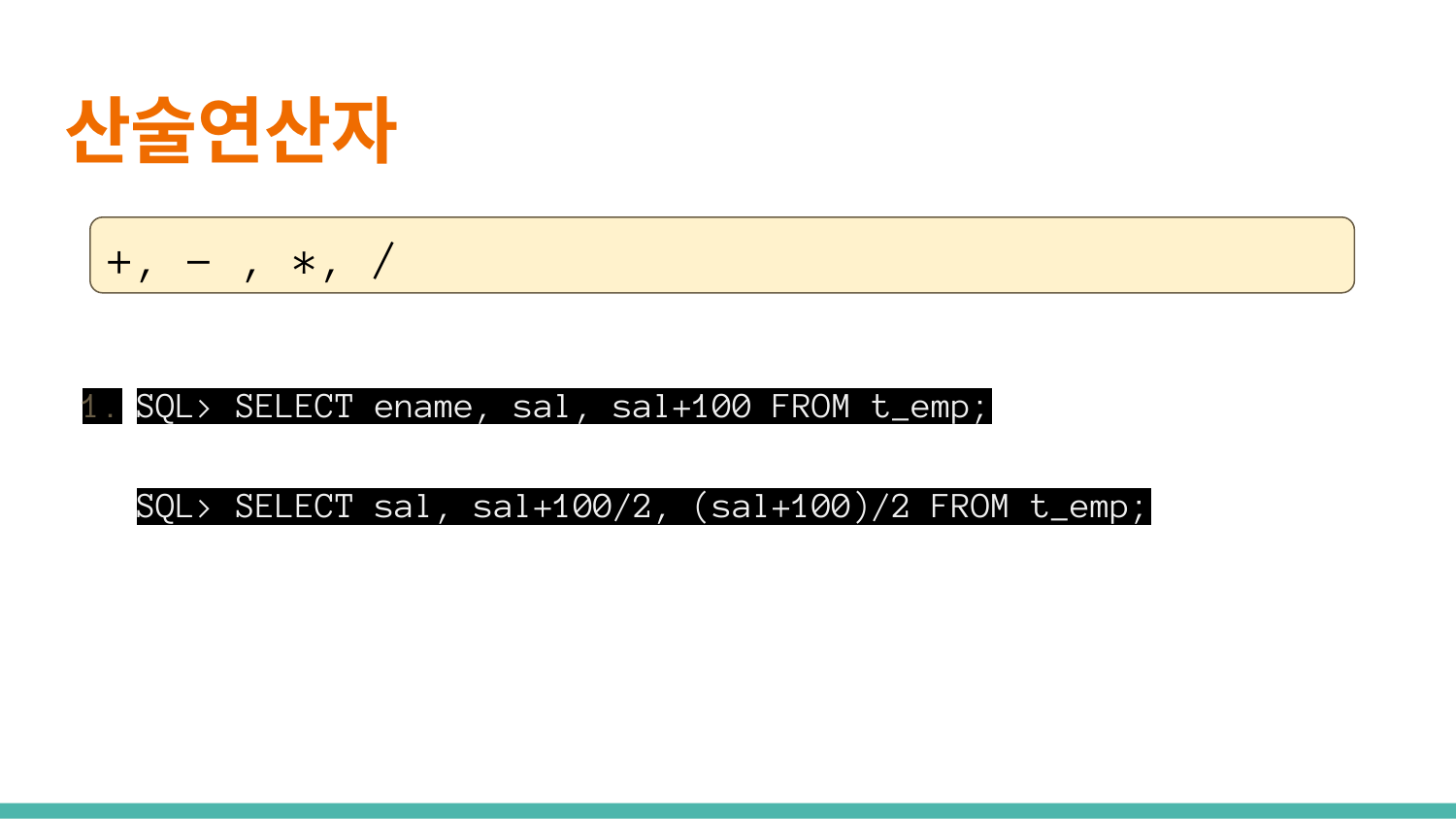

# 산술연산자

SQL> SELECT ename, sal, sal+100 FROM t_emp;
SQL> SELECT sal, sal+100/2, (sal+100)/2 FROM t_emp;
+, - , *, /